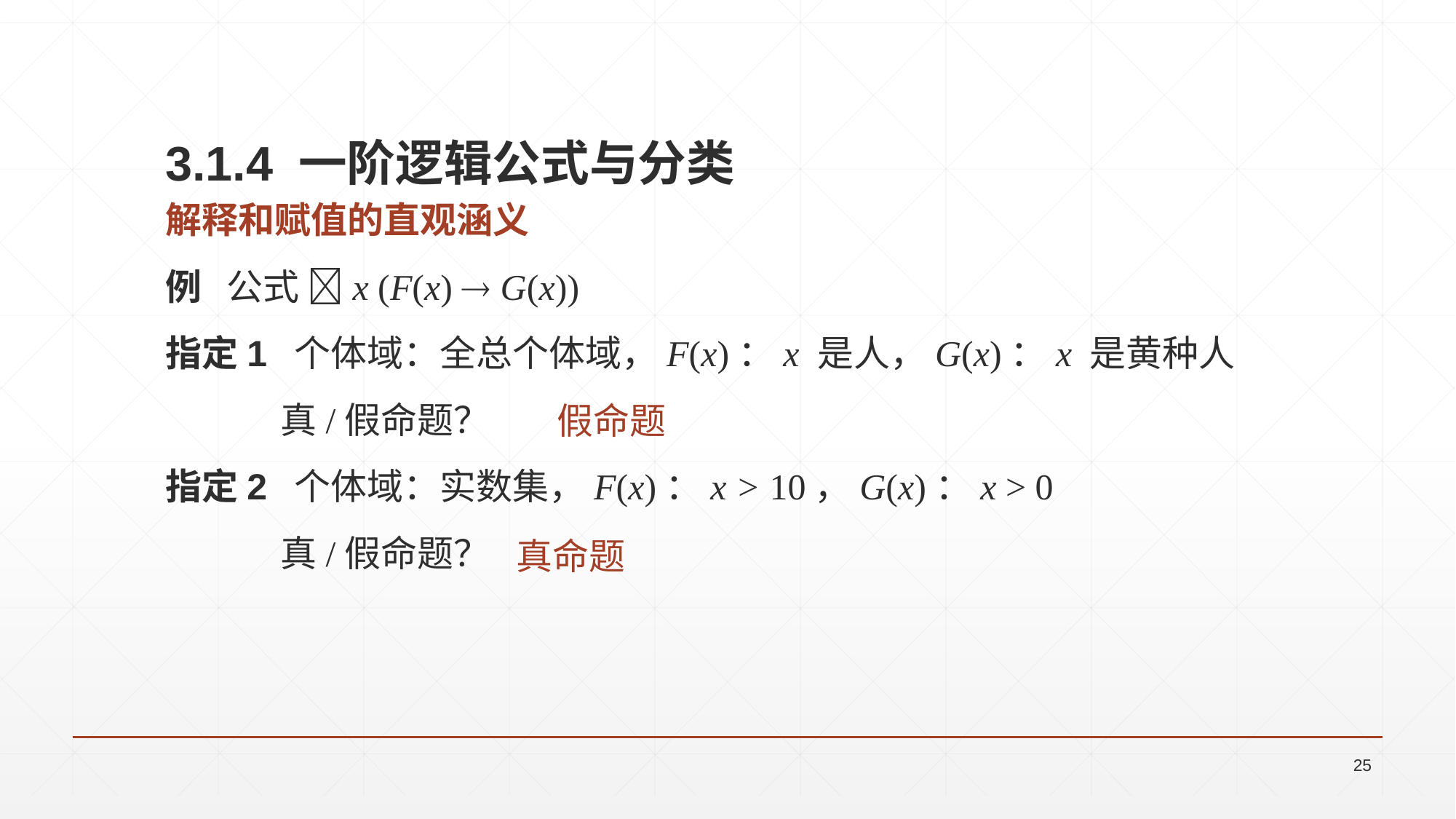

3.1.4 一阶逻辑公式与分类
解释和赋值的直观涵义
例   公式 ∀x (F(x) → G(x))
指定1  个体域：全总个体域，F(x)：x 是人，G(x)：x 是黄种人
             真/假命题？
指定2  个体域：实数集，F(x)：x > 10，G(x)：x > 0
             真/假命题？
假命题
真命题
25